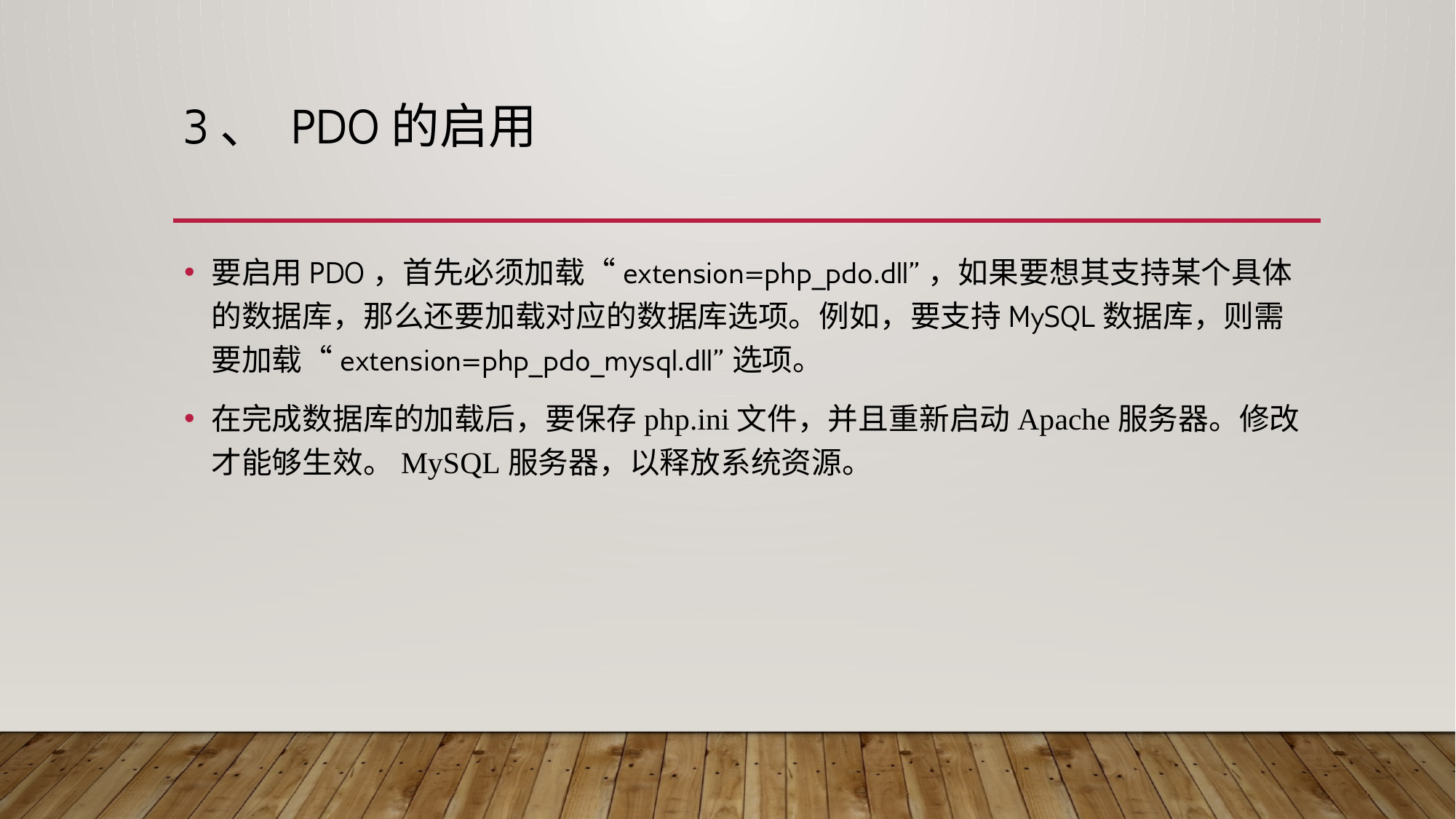

# 3、 PDO的启用
要启用PDO，首先必须加载“extension=php_pdo.dll”，如果要想其支持某个具体的数据库，那么还要加载对应的数据库选项。例如，要支持MySQL数据库，则需要加载“extension=php_pdo_mysql.dll”选项。
在完成数据库的加载后，要保存php.ini文件，并且重新启动Apache服务器。修改才能够生效。MySQL服务器，以释放系统资源。